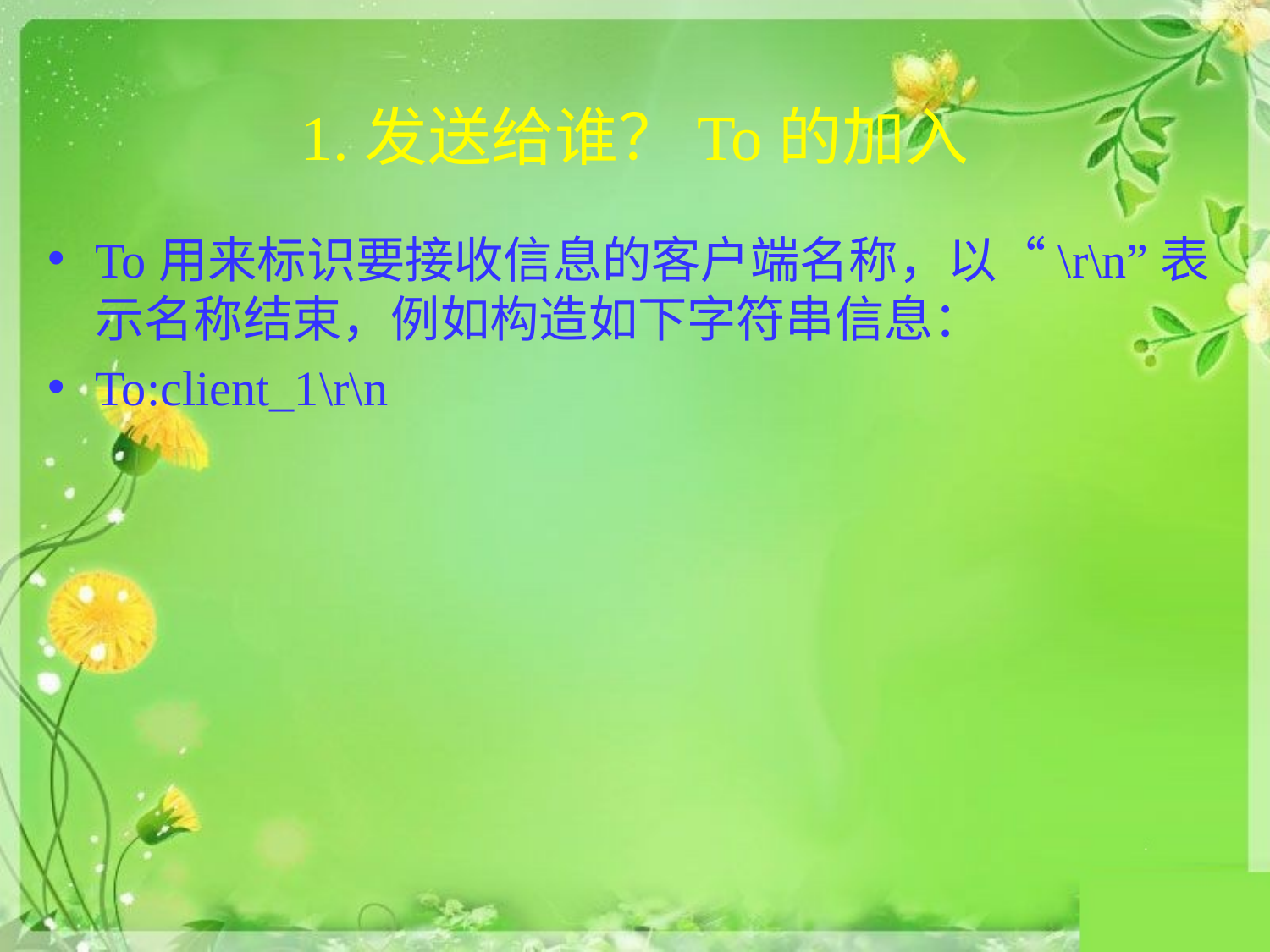

# 1.发送给谁？To的加入
To用来标识要接收信息的客户端名称，以“\r\n”表示名称结束，例如构造如下字符串信息：
To:client_1\r\n